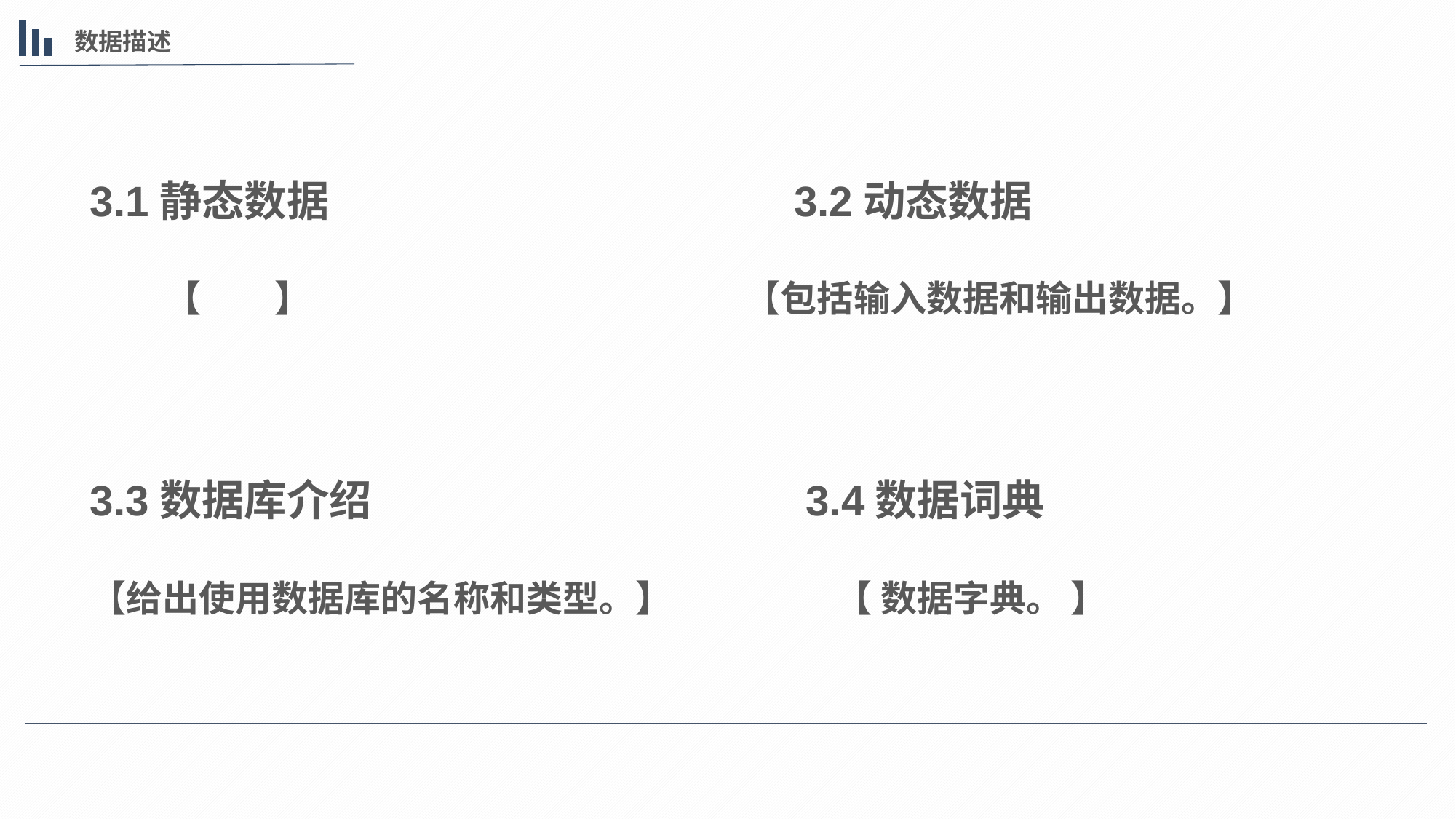

数据描述

3.1静态数据                                                       3.2动态数据
        【         】                                                     【包括输入数据和输出数据。】

3.3数据库介绍                                                    3.4数据词典
【给出使用数据库的名称和类型。】                    【 数据字典。 】